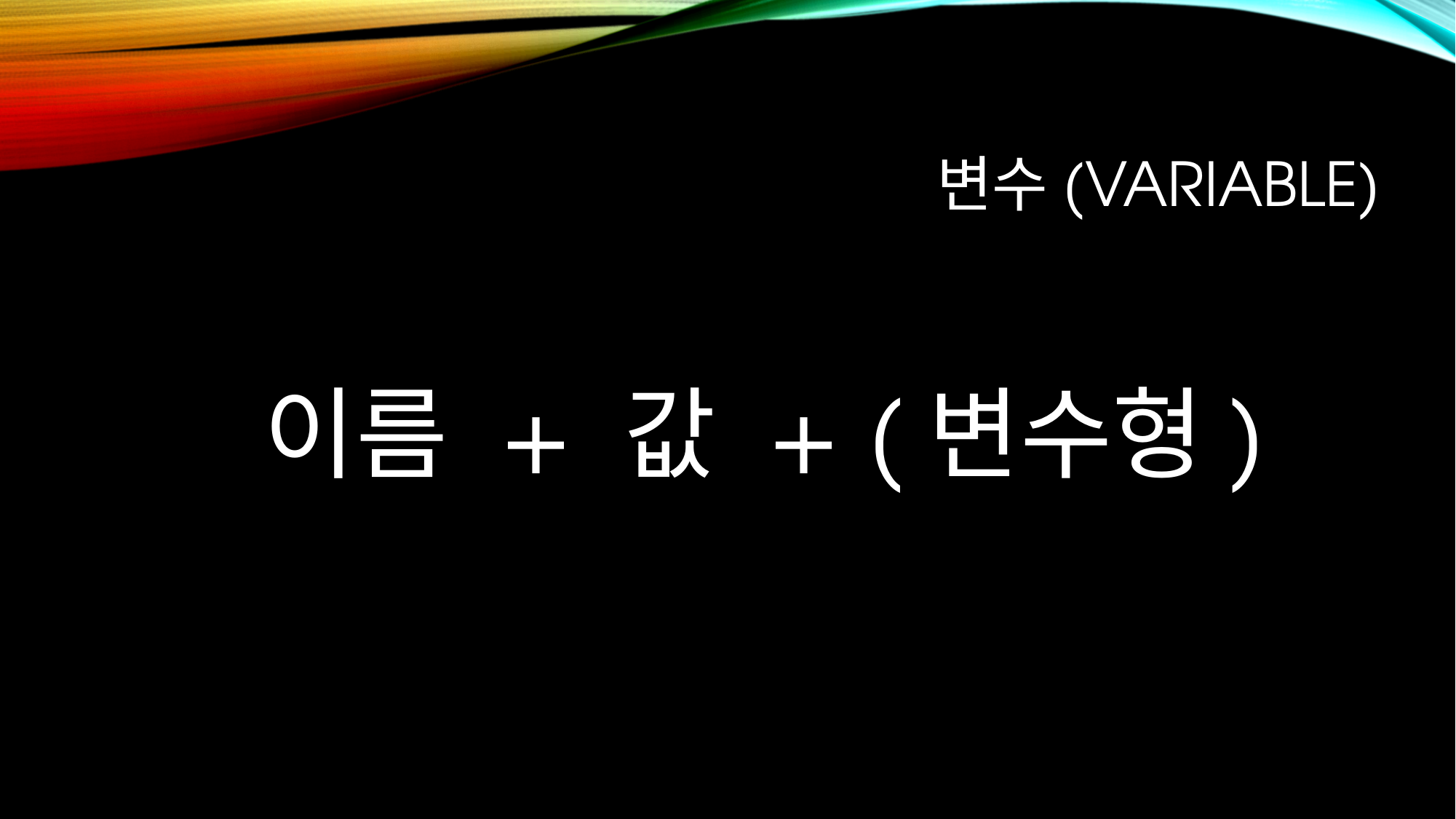

변수(variable)
# 이름 + 값 + (변수형)